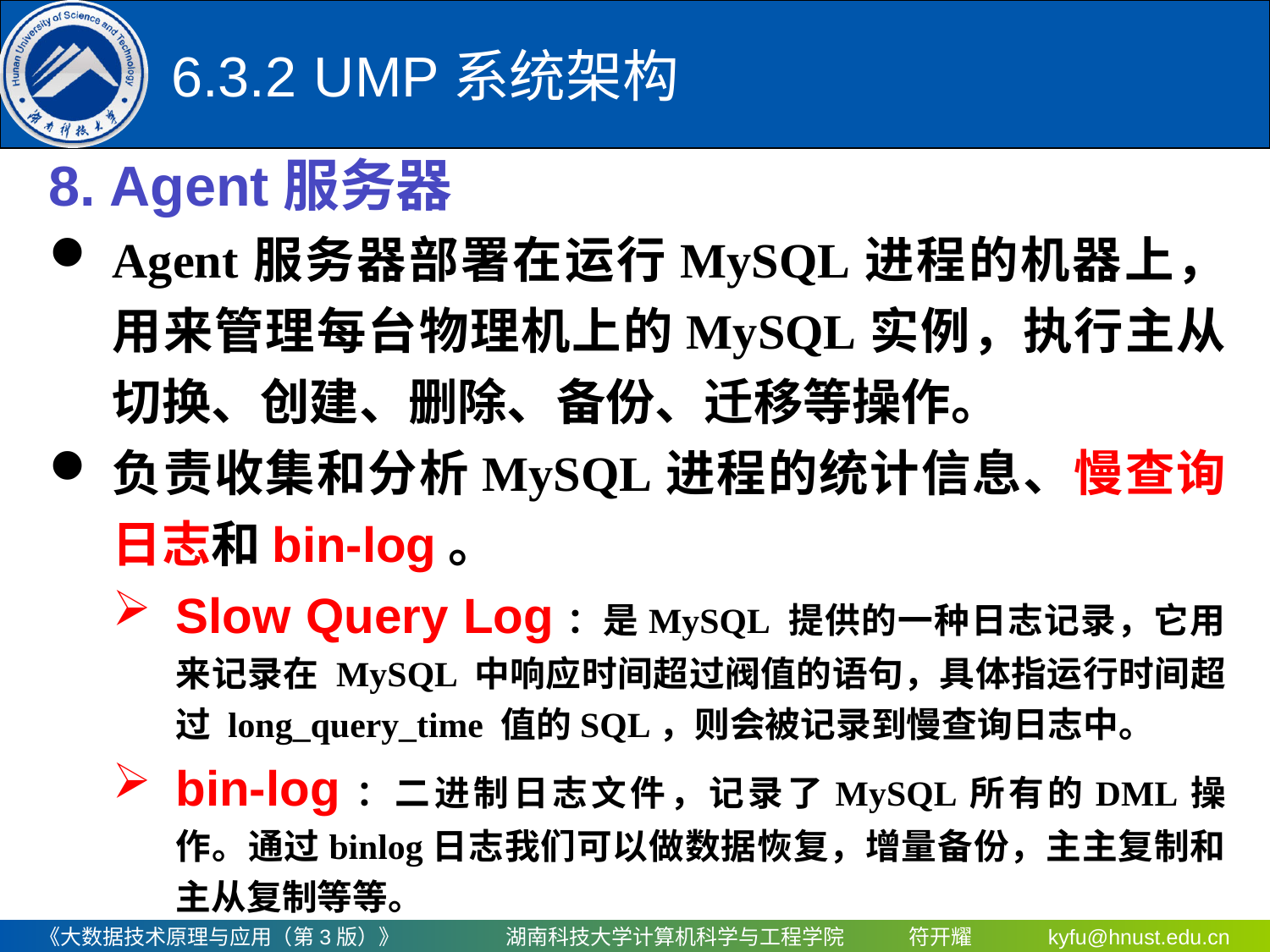

# 6.3.2	 UMP系统架构
8. Agent服务器
Agent服务器部署在运行MySQL进程的机器上，用来管理每台物理机上的MySQL实例，执行主从切换、创建、删除、备份、迁移等操作。
负责收集和分析MySQL进程的统计信息、慢查询日志和bin-log。
Slow Query Log：是MySQL 提供的一种日志记录，它用来记录在 MySQL 中响应时间超过阀值的语句，具体指运行时间超过 long_query_time 值的SQL，则会被记录到慢查询日志中。
bin-log：二进制日志文件，记录了MySQL所有的DML操作。通过binlog日志我们可以做数据恢复，增量备份，主主复制和主从复制等等。